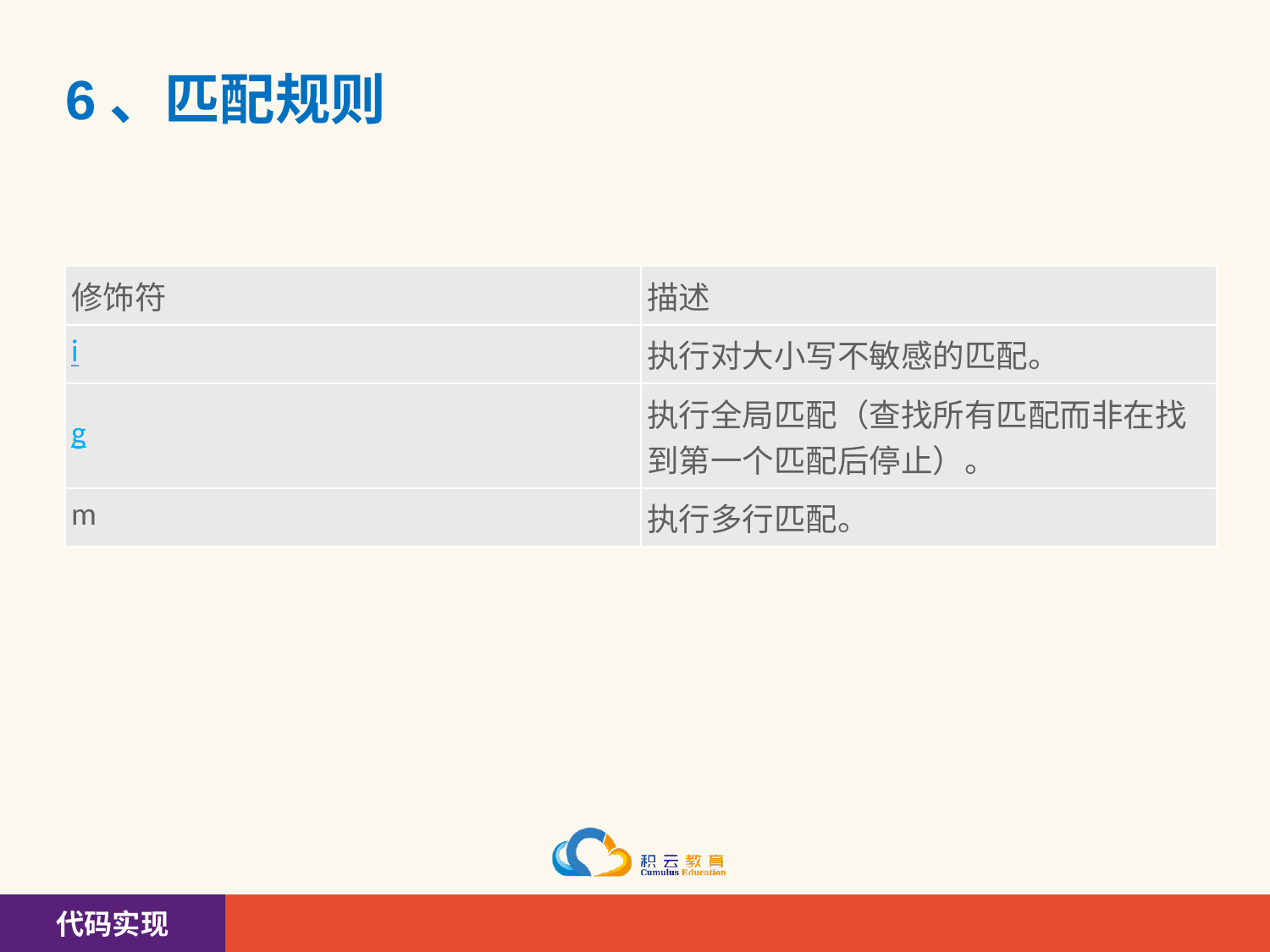

# 6、匹配规则
| 修饰符 | 描述 |
| --- | --- |
| i | 执行对大小写不敏感的匹配。 |
| g | 执行全局匹配（查找所有匹配而非在找到第一个匹配后停止）。 |
| m | 执行多行匹配。 |